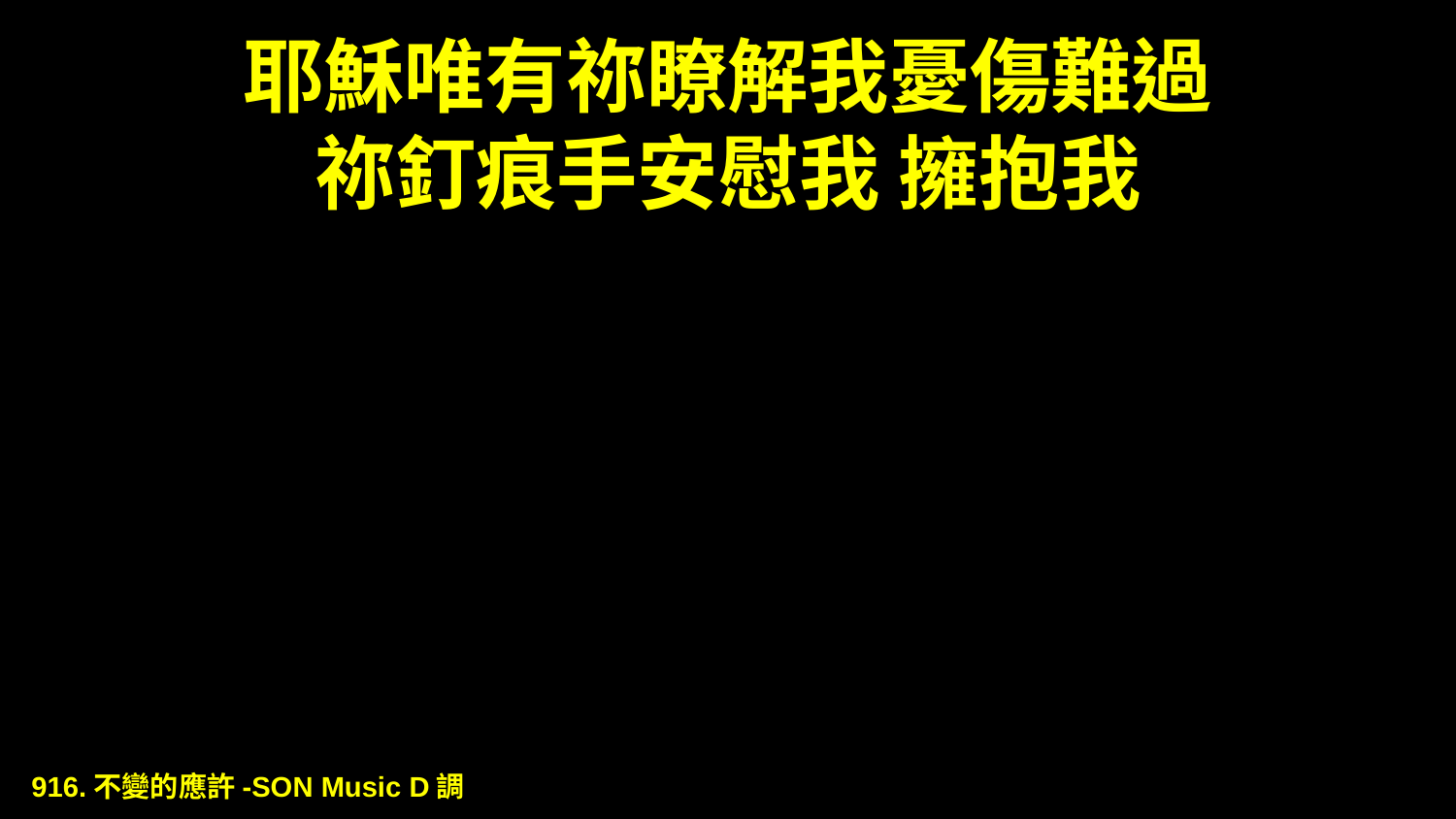

# 耶穌唯有祢瞭解我憂傷難過 祢釘痕手安慰我 擁抱我
916.不變的應許-SON Music D調